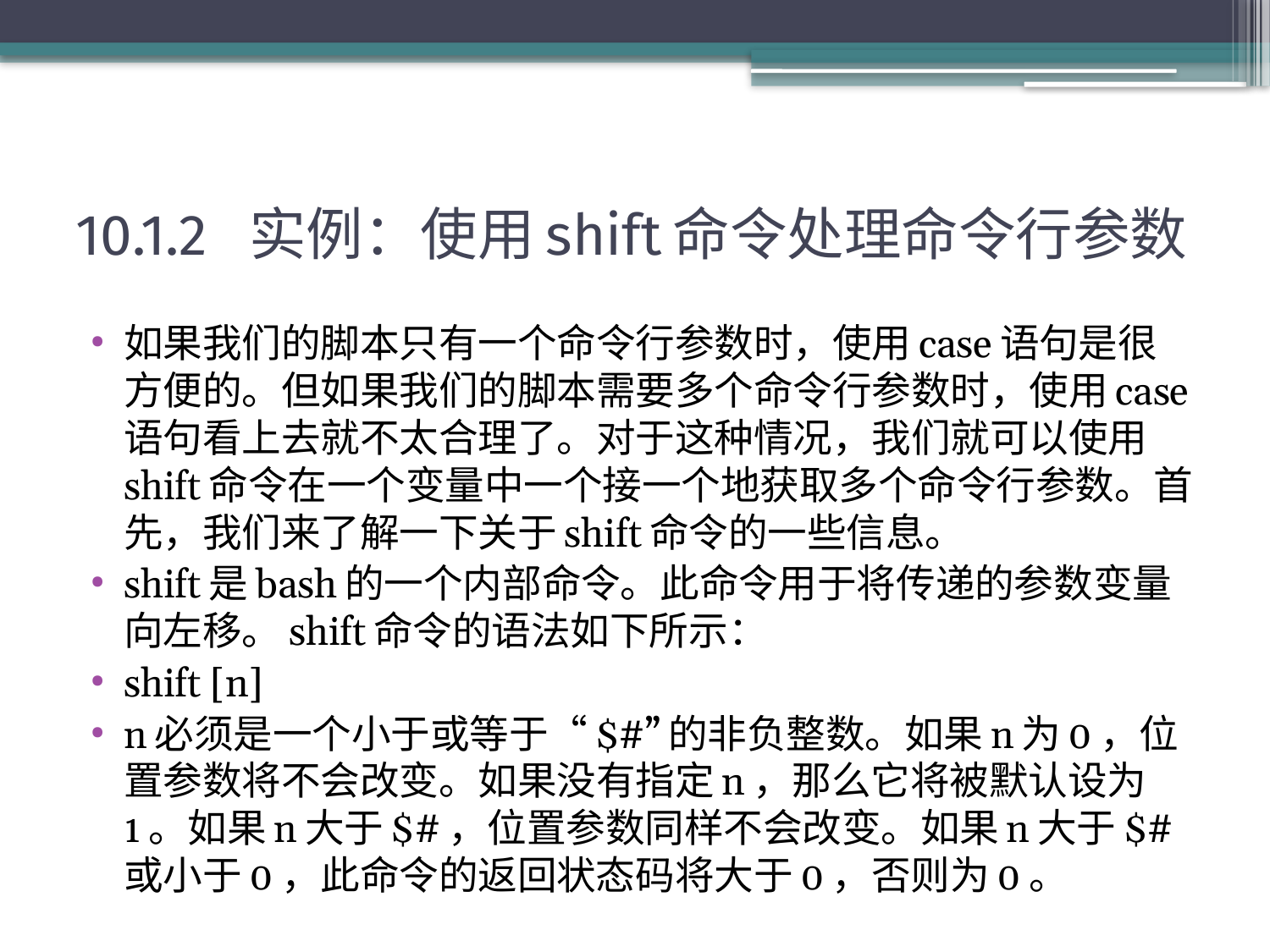

# 10.1.2  实例：使用shift命令处理命令行参数
如果我们的脚本只有一个命令行参数时，使用case语句是很方便的。但如果我们的脚本需要多个命令行参数时，使用case语句看上去就不太合理了。对于这种情况，我们就可以使用shift命令在一个变量中一个接一个地获取多个命令行参数。首先，我们来了解一下关于shift命令的一些信息。
shift是bash的一个内部命令。此命令用于将传递的参数变量向左移。shift命令的语法如下所示：
shift [n]
n必须是一个小于或等于“$#”的非负整数。如果n为0，位置参数将不会改变。如果没有指定n，那么它将被默认设为1。如果n大于$#，位置参数同样不会改变。如果n大于$#或小于0，此命令的返回状态码将大于0，否则为0。